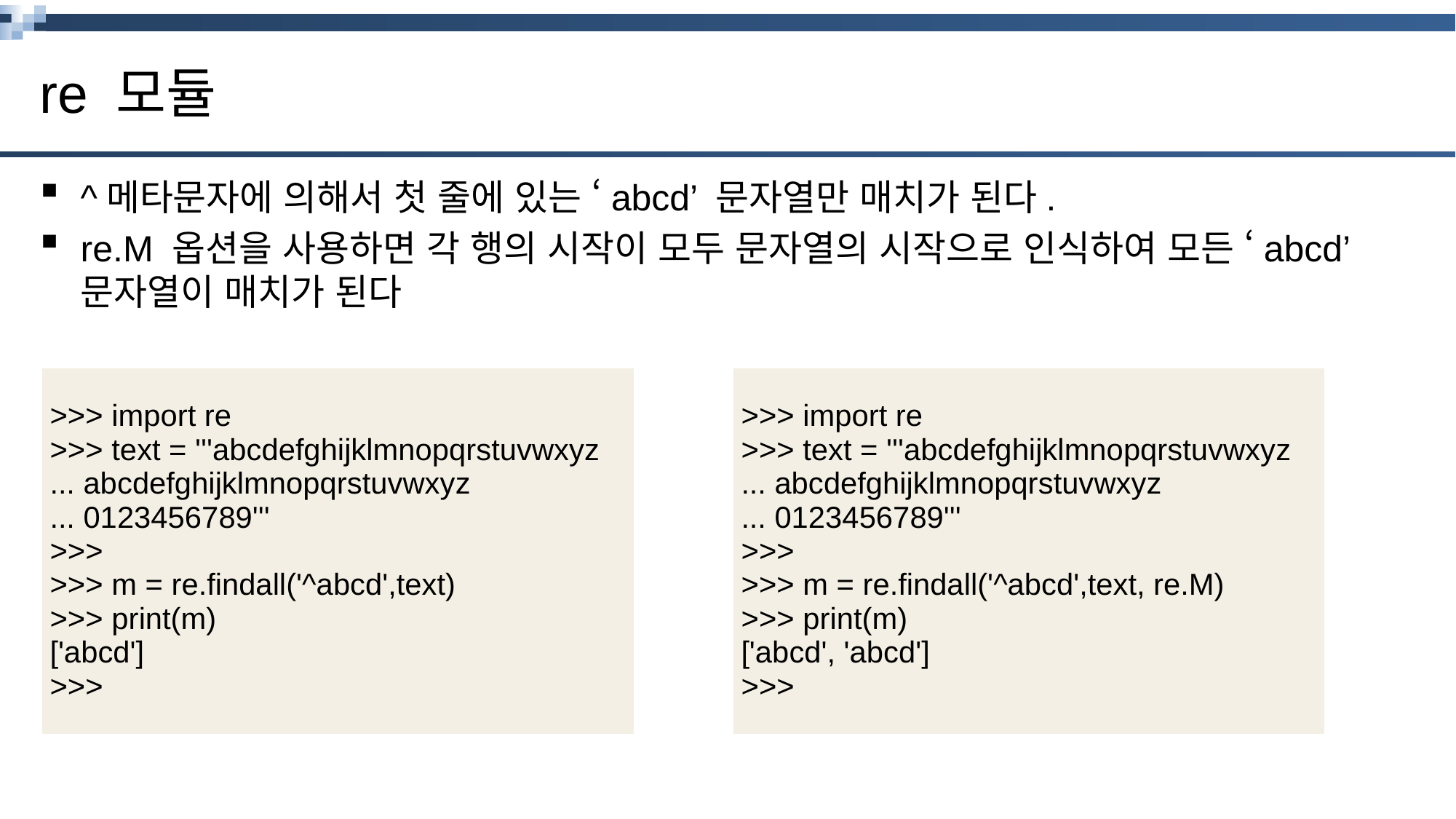

# re 모듈
^메타문자에 의해서 첫 줄에 있는 ‘abcd’ 문자열만 매치가 된다.
re.M 옵션을 사용하면 각 행의 시작이 모두 문자열의 시작으로 인식하여 모든 ‘abcd’ 문자열이 매치가 된다
| >>> import re >>> text = '''abcdefghijklmnopqrstuvwxyz ... abcdefghijklmnopqrstuvwxyz ... 0123456789''' >>> >>> m = re.findall('^abcd',text, re.M) >>> print(m) ['abcd', 'abcd'] >>> |
| --- |
| >>> import re >>> text = '''abcdefghijklmnopqrstuvwxyz ... abcdefghijklmnopqrstuvwxyz ... 0123456789''' >>> >>> m = re.findall('^abcd',text) >>> print(m) ['abcd'] >>> |
| --- |